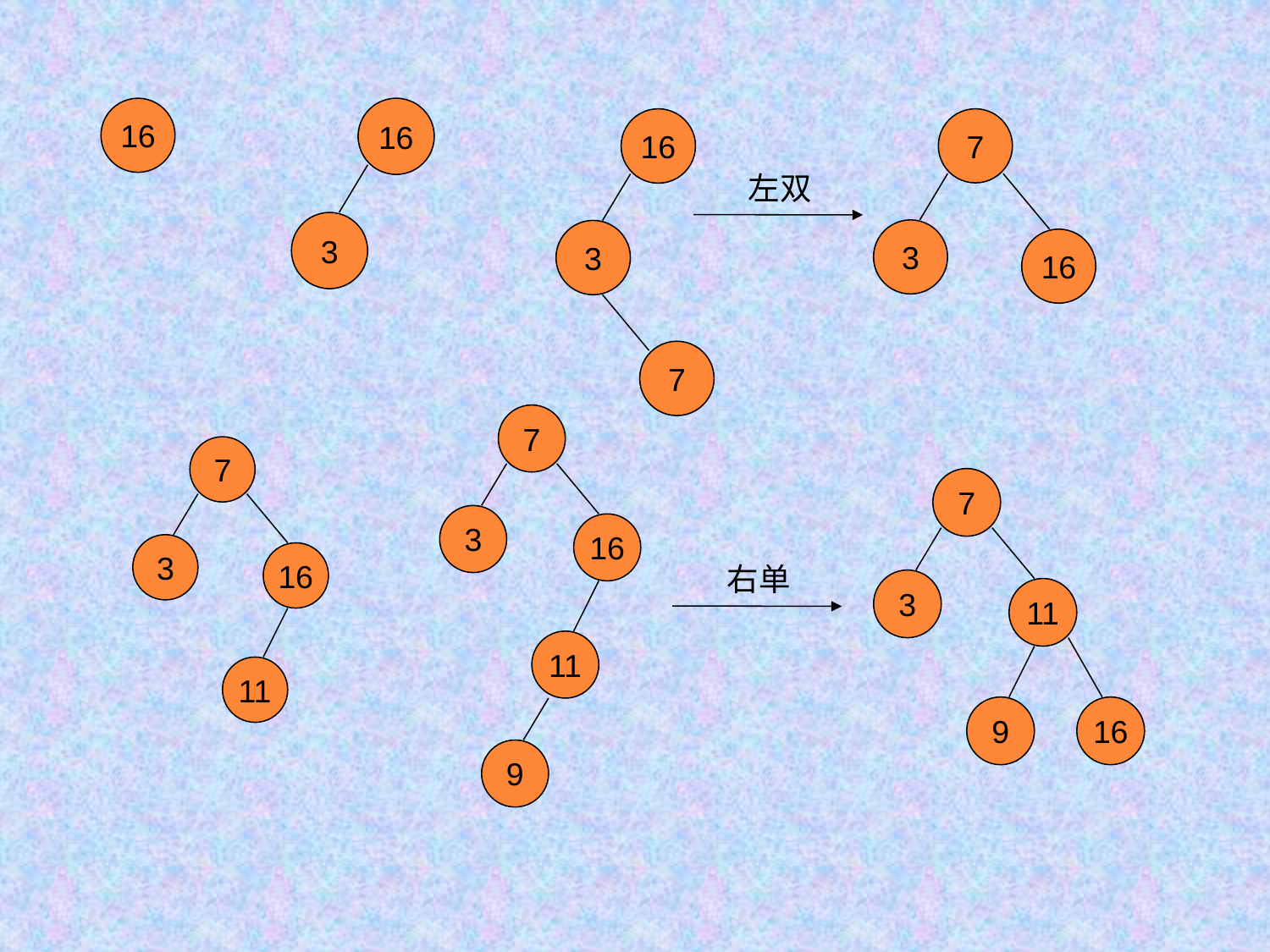

16
16

3
16

3

7
7

3
16
左双

7

3
16

11

9
7

3
16

11
7

3
11

9
16
右单